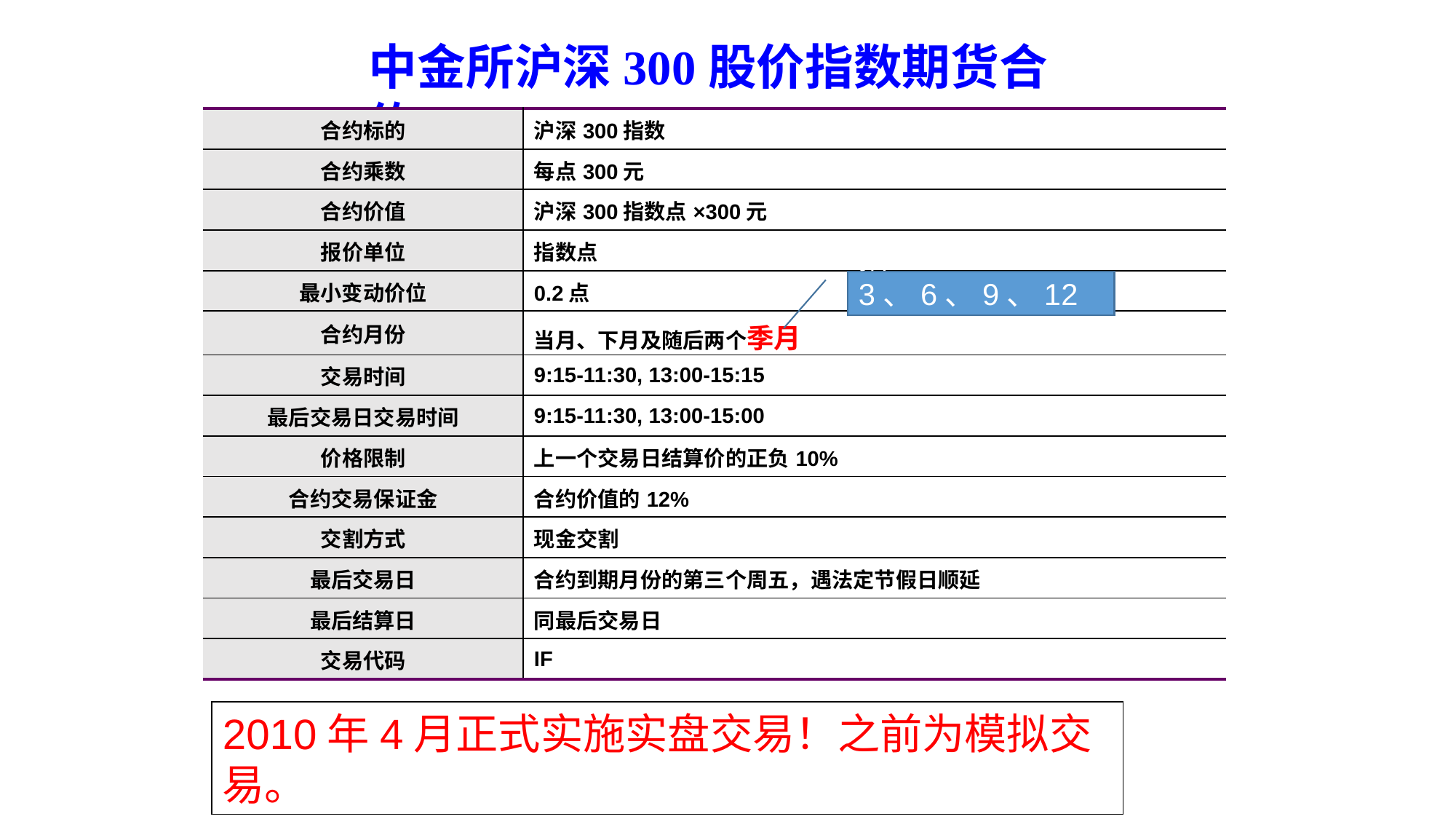

中金所沪深300股价指数期货合约
| 合约标的 | 沪深300指数 |
| --- | --- |
| 合约乘数 | 每点300元 |
| 合约价值 | 沪深300指数点×300元 |
| 报价单位 | 指数点 |
| 最小变动价位 | 0.2点 |
| 合约月份 | 当月、下月及随后两个季月 |
| 交易时间 | 9:15-11:30, 13:00-15:15 |
| 最后交易日交易时间 | 9:15-11:30, 13:00-15:00 |
| 价格限制 | 上一个交易日结算价的正负10% |
| 合约交易保证金 | 合约价值的12% |
| 交割方式 | 现金交割 |
| 最后交易日 | 合约到期月份的第三个周五，遇法定节假日顺延 |
| 最后结算日 | 同最后交易日 |
| 交易代码 | IF |
指3、6、9、12月
2010年4月正式实施实盘交易！之前为模拟交易。